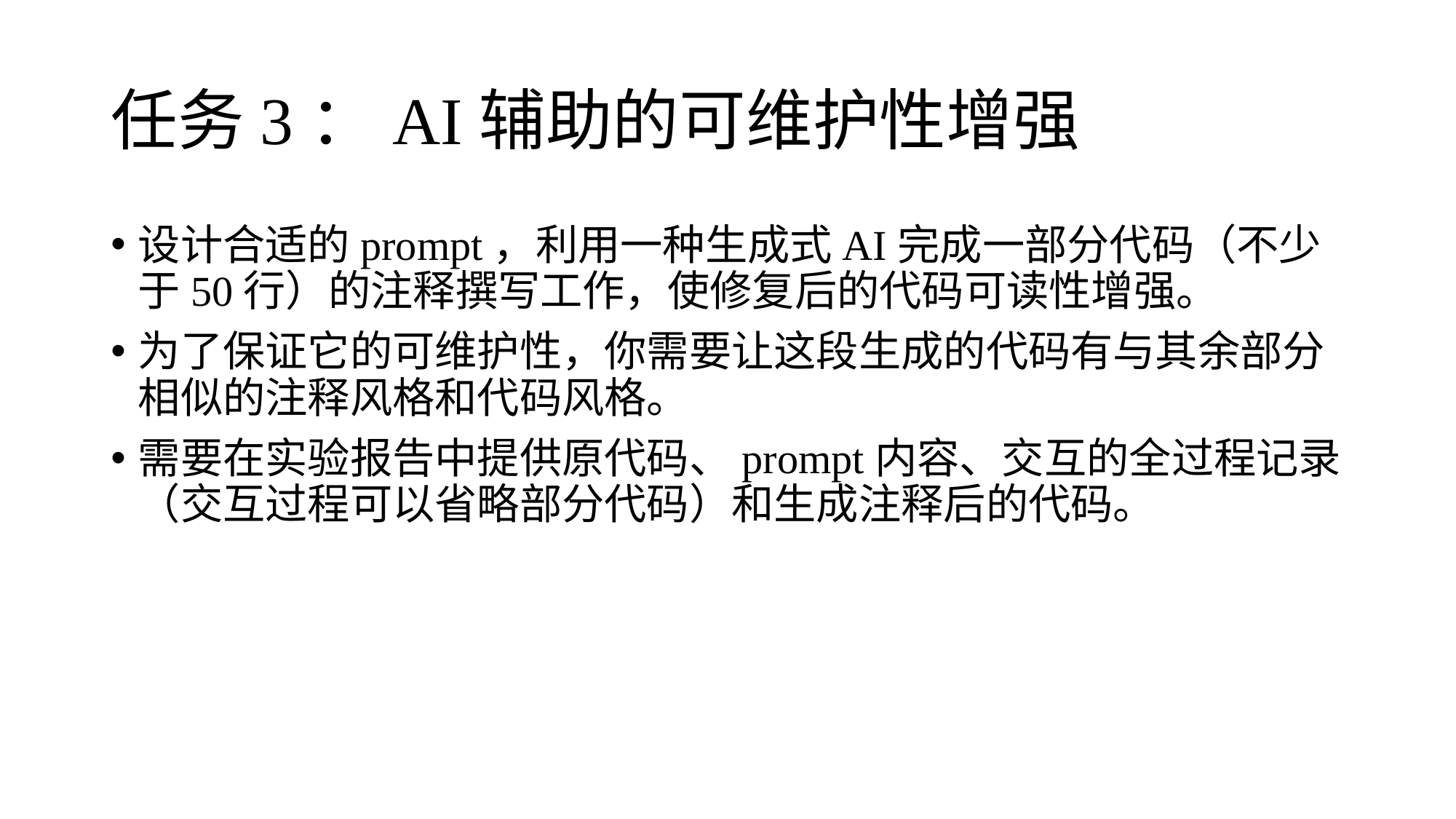

# 任务3：AI辅助的可维护性增强
设计合适的prompt，利用一种生成式AI完成一部分代码（不少于50行）的注释撰写工作，使修复后的代码可读性增强。
为了保证它的可维护性，你需要让这段生成的代码有与其余部分相似的注释风格和代码风格。
需要在实验报告中提供原代码、prompt内容、交互的全过程记录（交互过程可以省略部分代码）和生成注释后的代码。